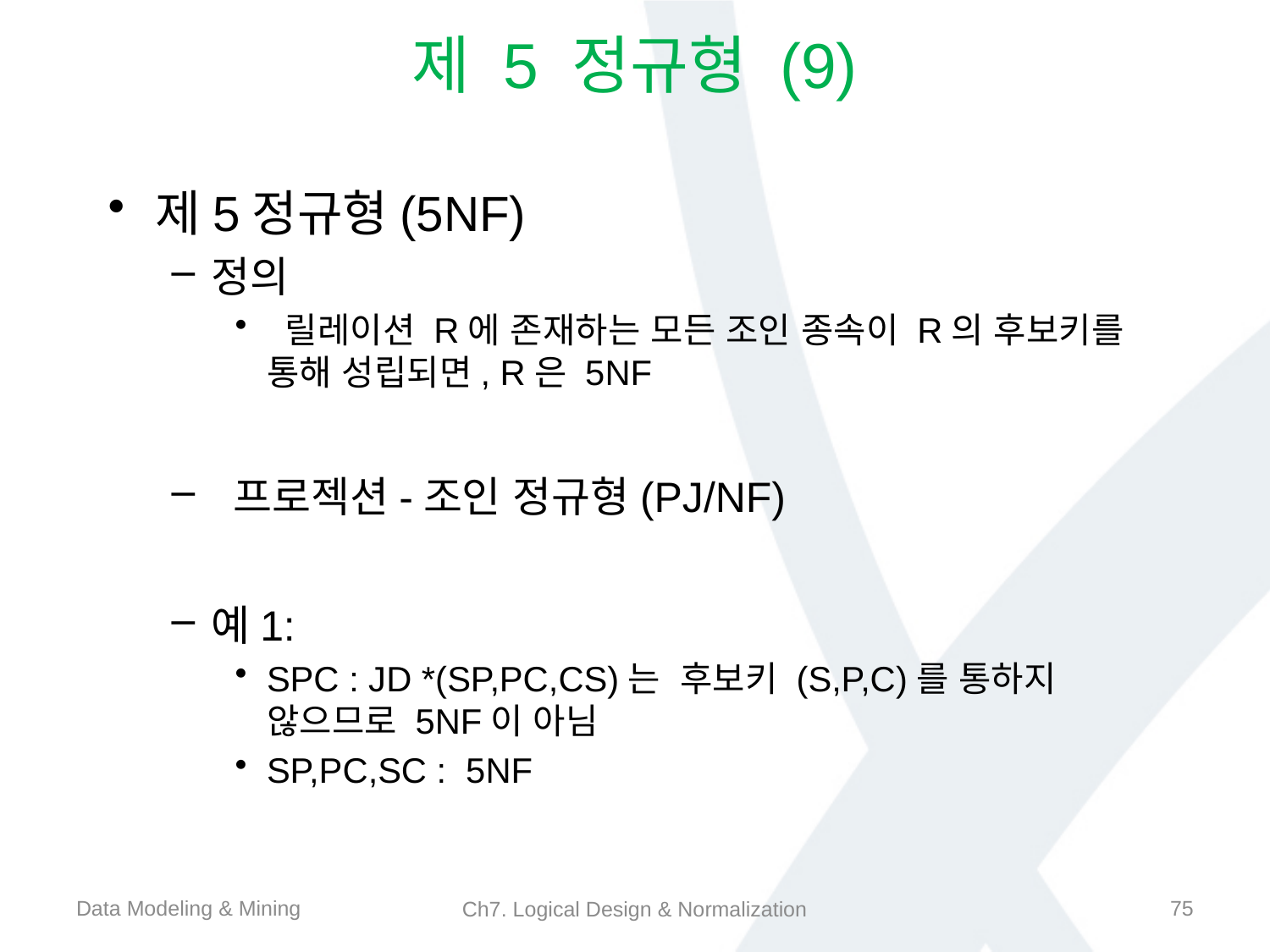

# 제 5 정규형 (9)
제5정규형(5NF)
정의
 릴레이션 R에 존재하는 모든 조인 종속이 R의 후보키를 통해 성립되면, R은 5NF

 프로젝션-조인 정규형(PJ/NF)

예1:
SPC : JD *(SP,PC,CS)는  후보키 (S,P,C)를 통하지 않으므로 5NF이 아님
SP,PC,SC :  5NF

Data Modeling & Mining
75
Ch7. Logical Design & Normalization